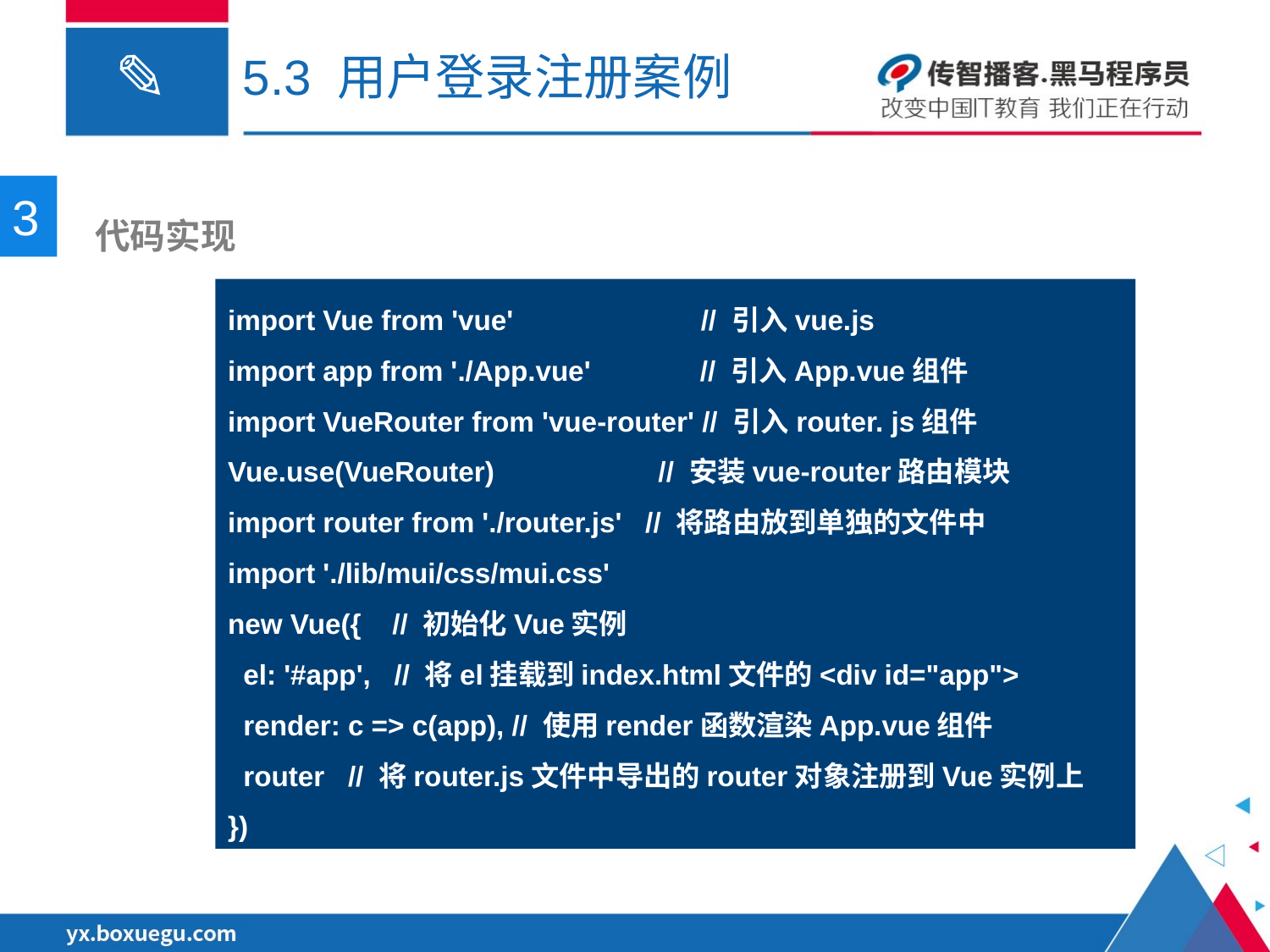

# 5.3 用户登录注册案例

3
  代码实现
import Vue from 'vue'                        // 引入vue.js
import app from './App.vue'              // 引入App.vue组件
import VueRouter from 'vue-router' // 引入router. js组件
Vue.use(VueRouter)                     // 安装vue-router路由模块
import router from './router.js'   // 将路由放到单独的文件中
import './lib/mui/css/mui.css'
new Vue({    // 初始化Vue实例
  el: '#app',   // 将el挂载到index.html文件的<div id="app">
  render: c => c(app), // 使用render函数渲染App.vue组件
  router   // 将router.js文件中导出的router对象注册到Vue实例上
})